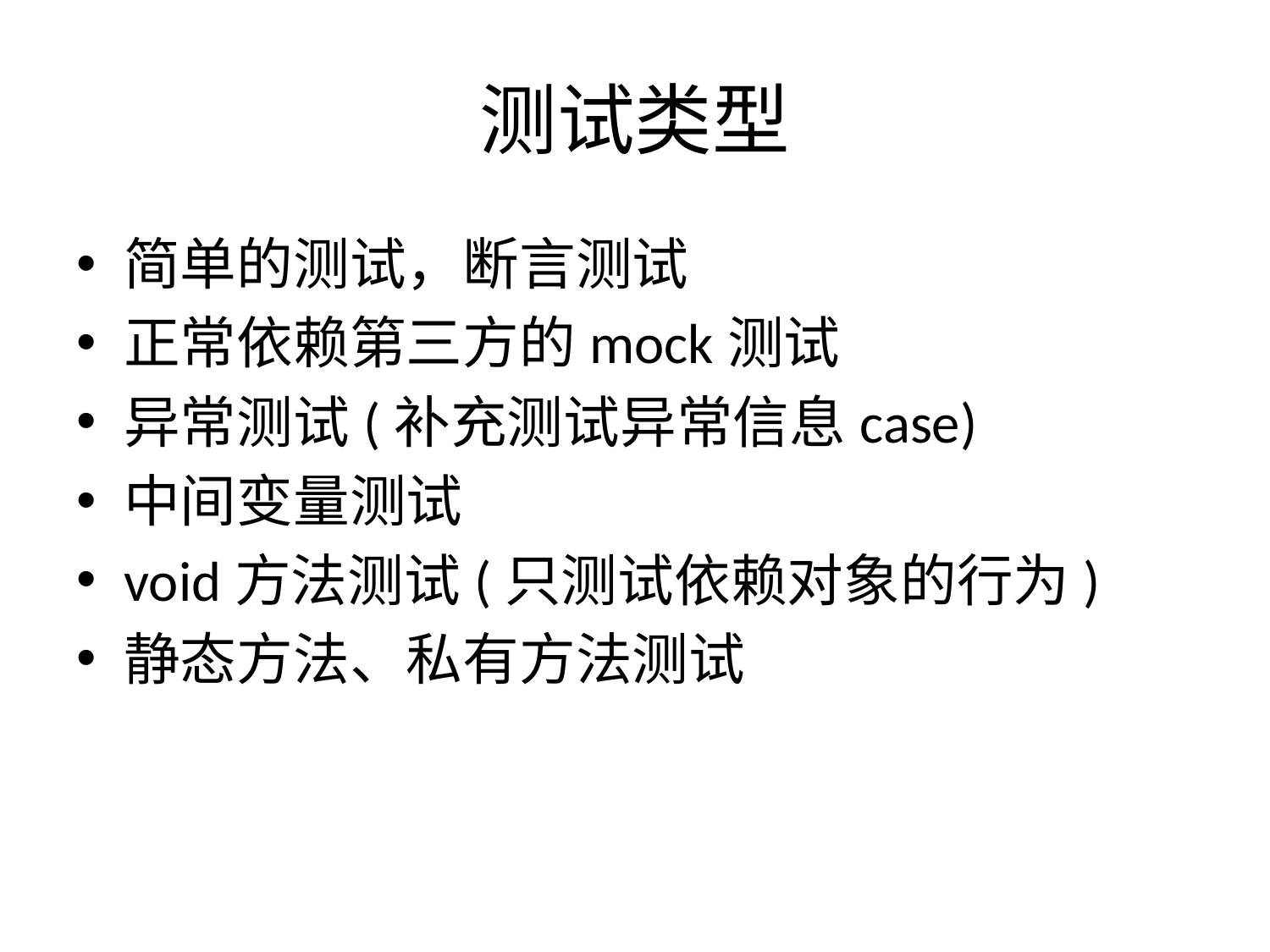

# 测试类型
简单的测试，断言测试
正常依赖第三方的mock测试
异常测试(补充测试异常信息case)
中间变量测试
void方法测试(只测试依赖对象的行为)
静态方法、私有方法测试